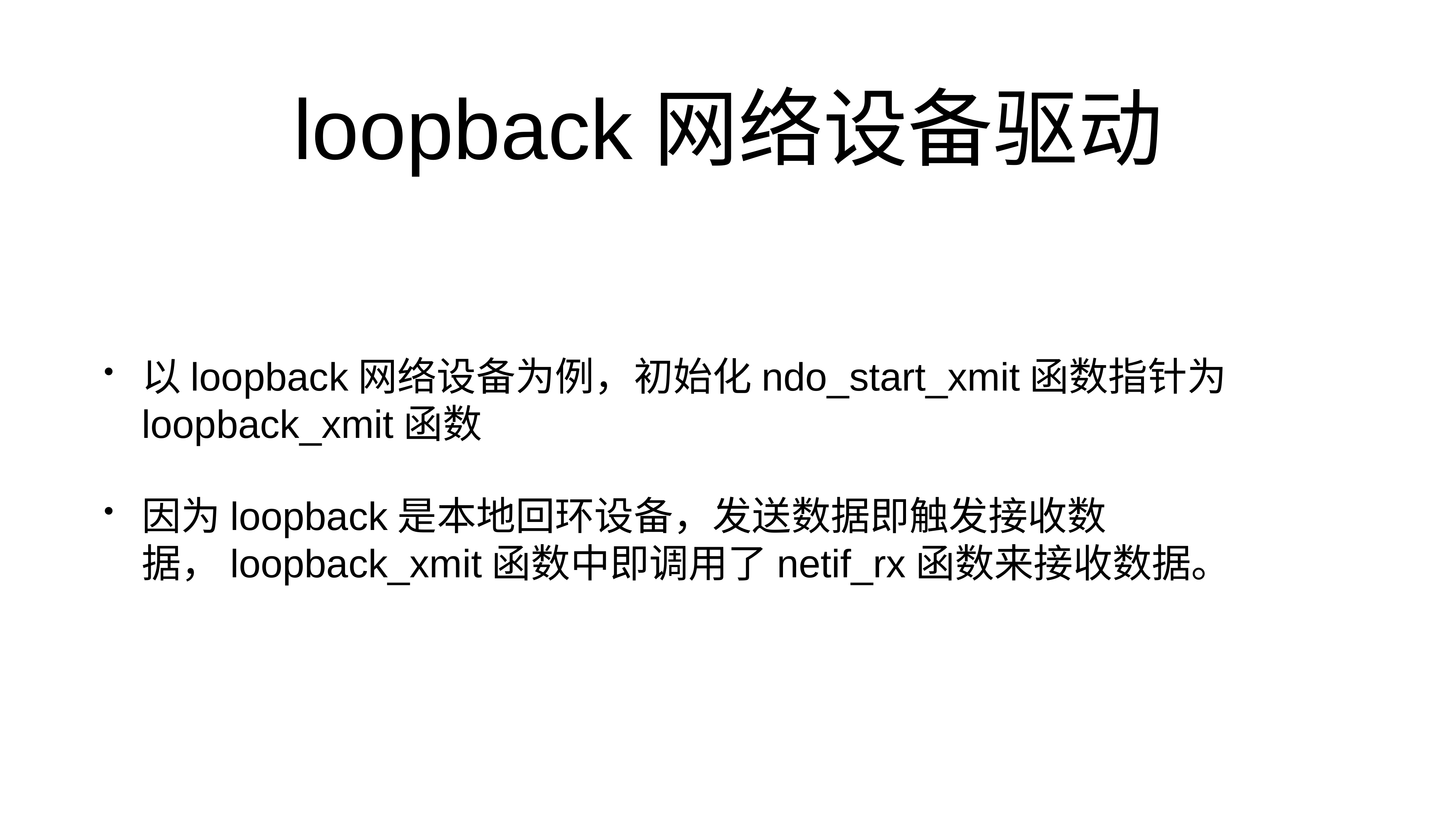

# loopback网络设备驱动
以loopback网络设备为例，初始化ndo_start_xmit函数指针为loopback_xmit函数
因为loopback是本地回环设备，发送数据即触发接收数据，loopback_xmit函数中即调用了netif_rx函数来接收数据。